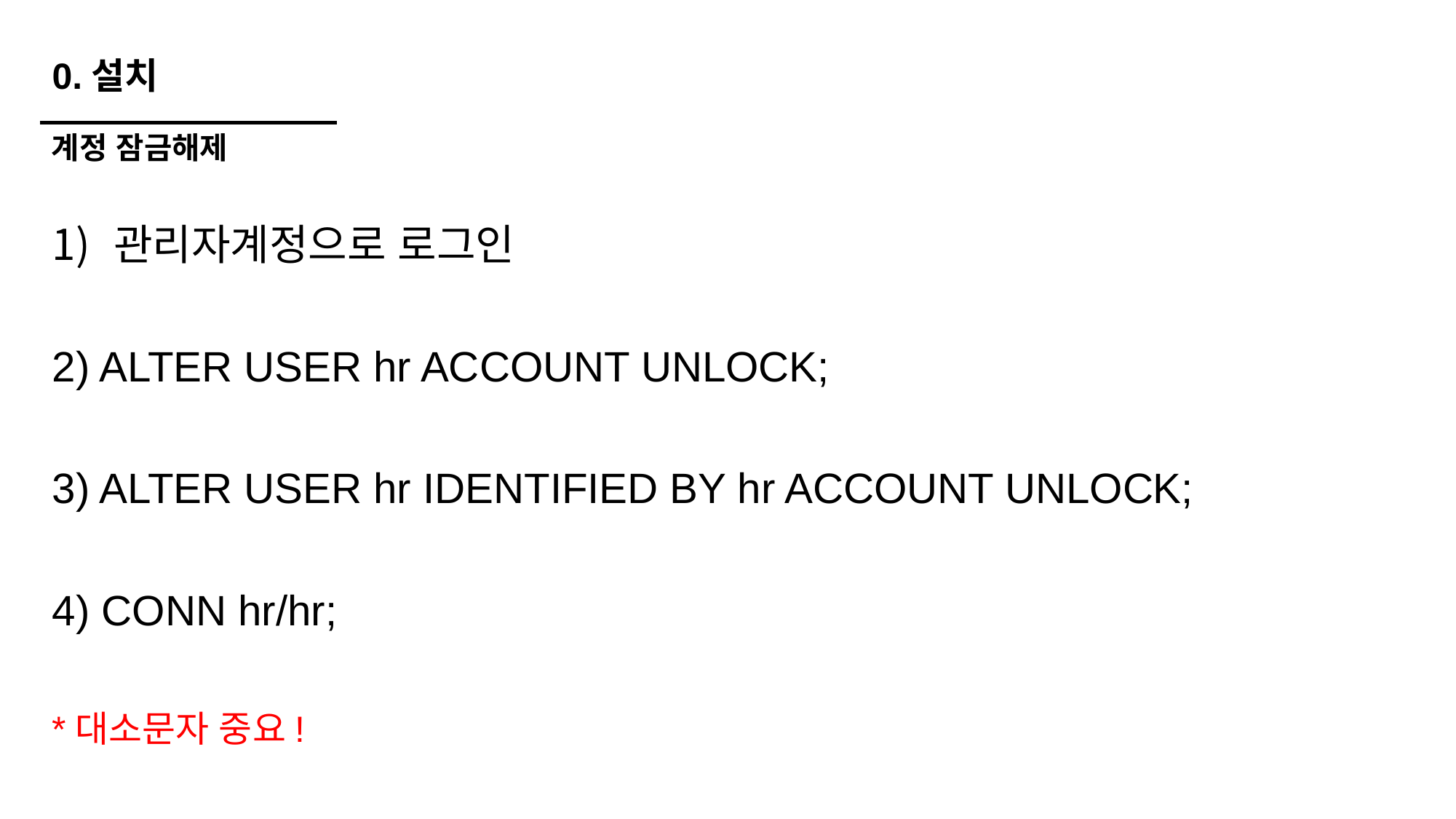

# 0.설치
계정 잠금해제
관리자계정으로 로그인

2) ALTER USER hr ACCOUNT UNLOCK;

3) ALTER USER hr IDENTIFIED BY hr ACCOUNT UNLOCK;

4) CONN hr/hr;

*대소문자 중요!